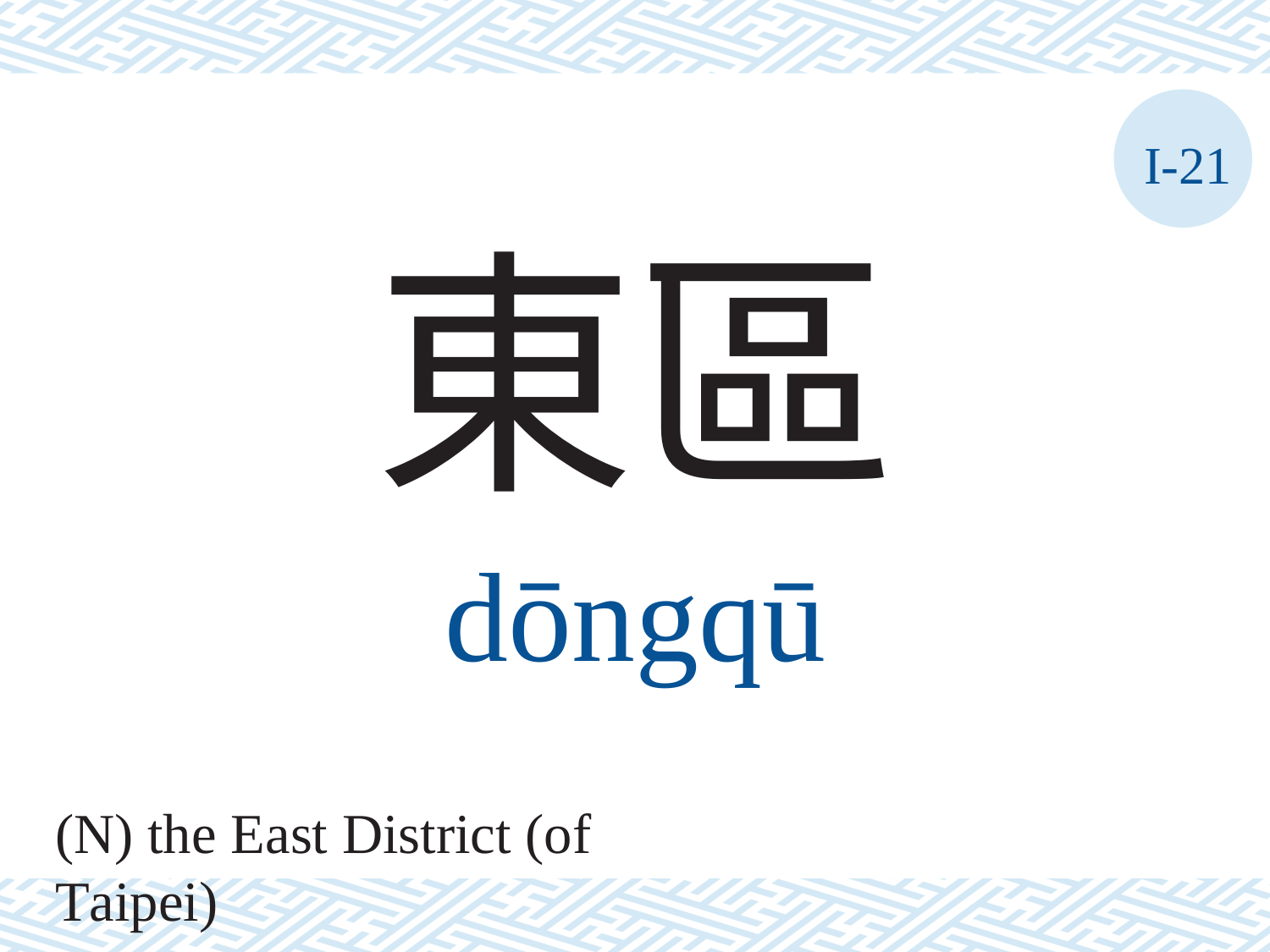

I-21
東區
dōngqū
(N) the East District (of Taipei)